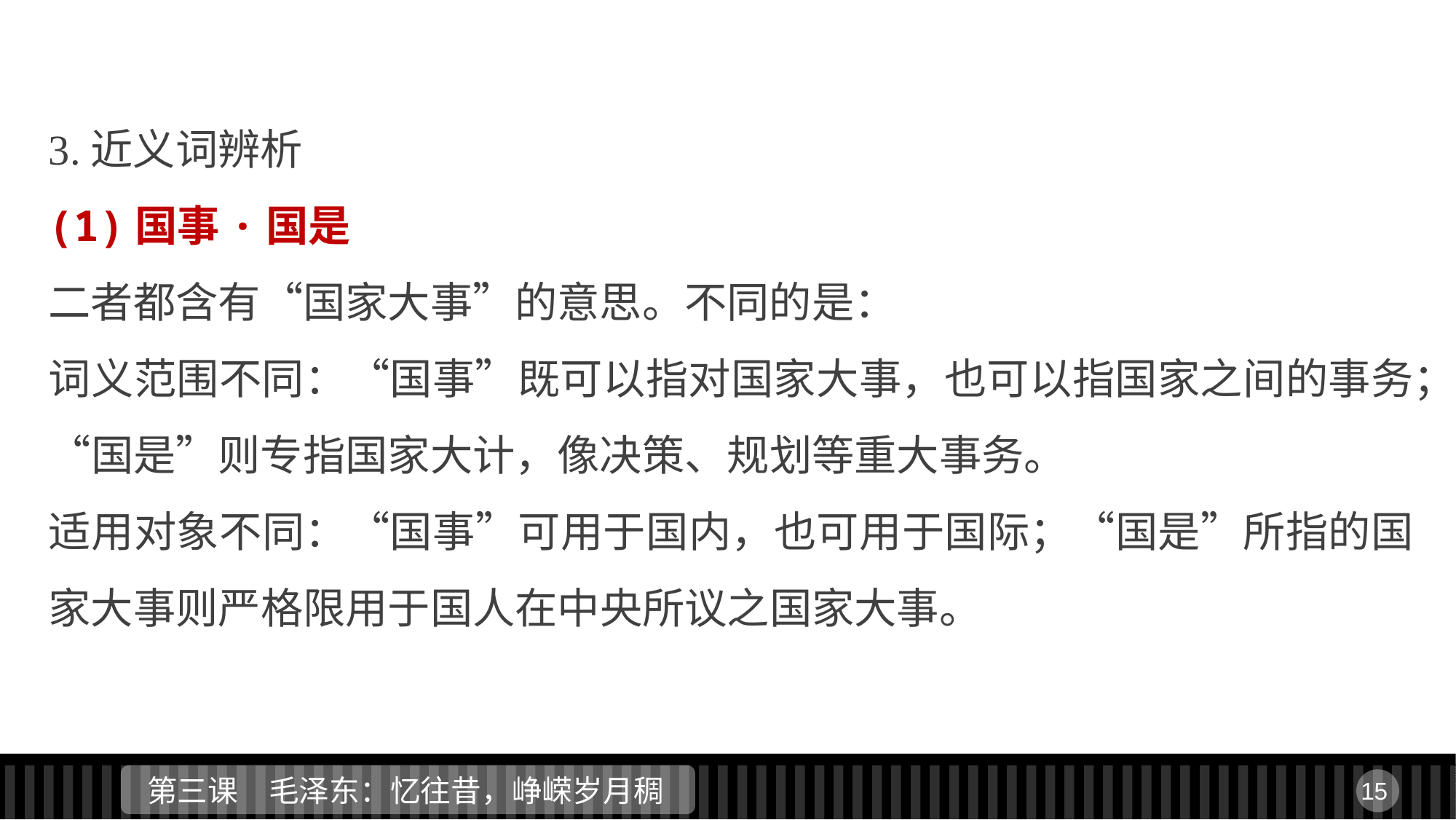

3.近义词辨析
(1)国事·国是
二者都含有“国家大事”的意思。不同的是：
词义范围不同：“国事”既可以指对国家大事，也可以指国家之间的事务；“国是”则专指国家大计，像决策、规划等重大事务。
适用对象不同：“国事”可用于国内，也可用于国际；“国是”所指的国家大事则严格限用于国人在中央所议之国家大事。